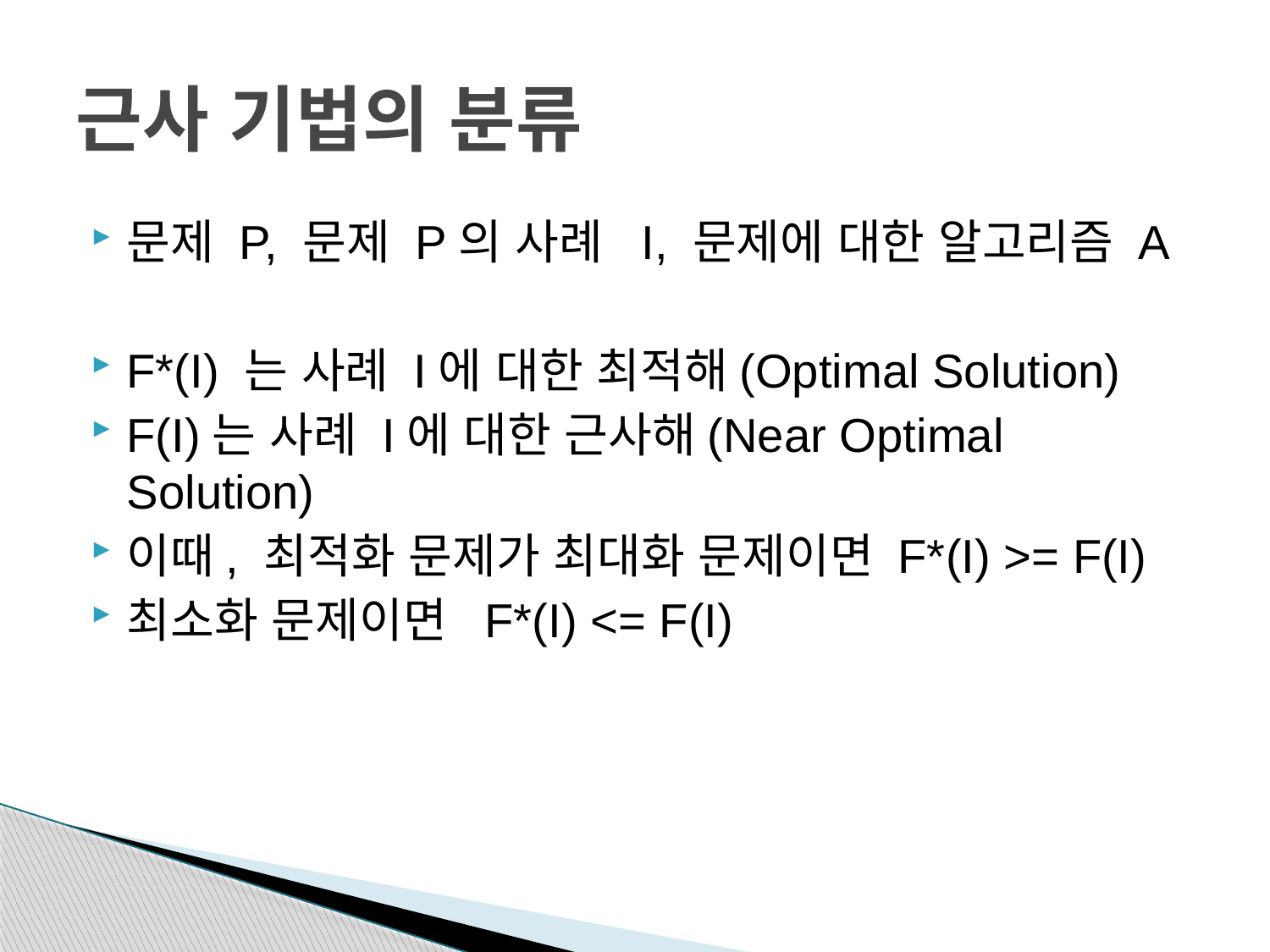

# 근사 기법의 분류
문제 P, 문제 P의 사례  I, 문제에 대한 알고리즘 A

F*(I) 는 사례 I에 대한 최적해(Optimal Solution)
F(I)는 사례 I에 대한 근사해(Near Optimal Solution)
이때, 최적화 문제가 최대화 문제이면 F*(I) >= F(I)
최소화 문제이면  F*(I) <= F(I)